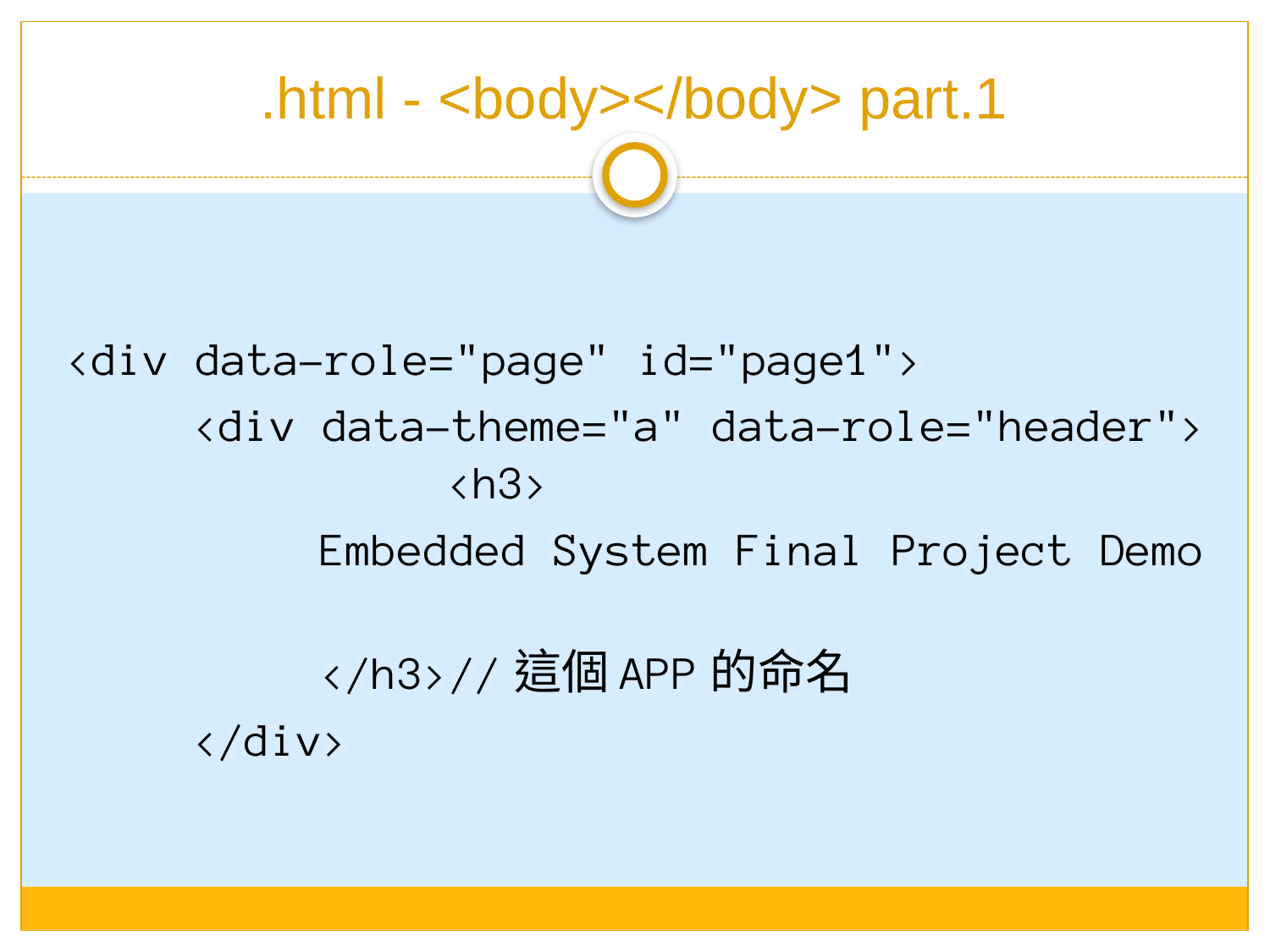

# .html - <body></body> part.1
<div data-role="page" id="page1">
	<div data-theme="a" data-role="header">        		<h3>
		Embedded System Final Project Demo
		</h3>//這個APP的命名
	</div>